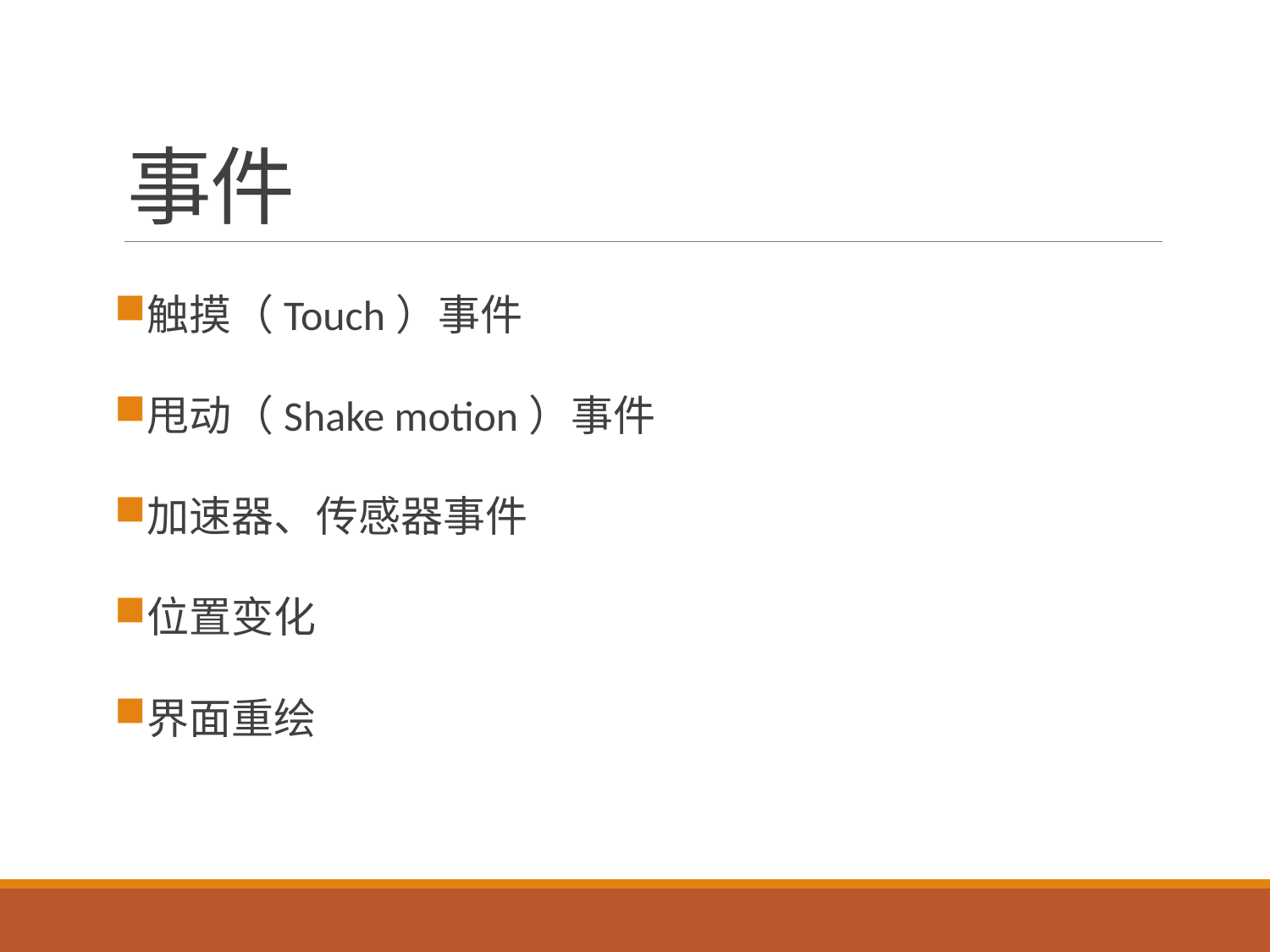

# 事件
触摸（Touch）事件
甩动（Shake motion）事件
加速器、传感器事件
位置变化
界面重绘